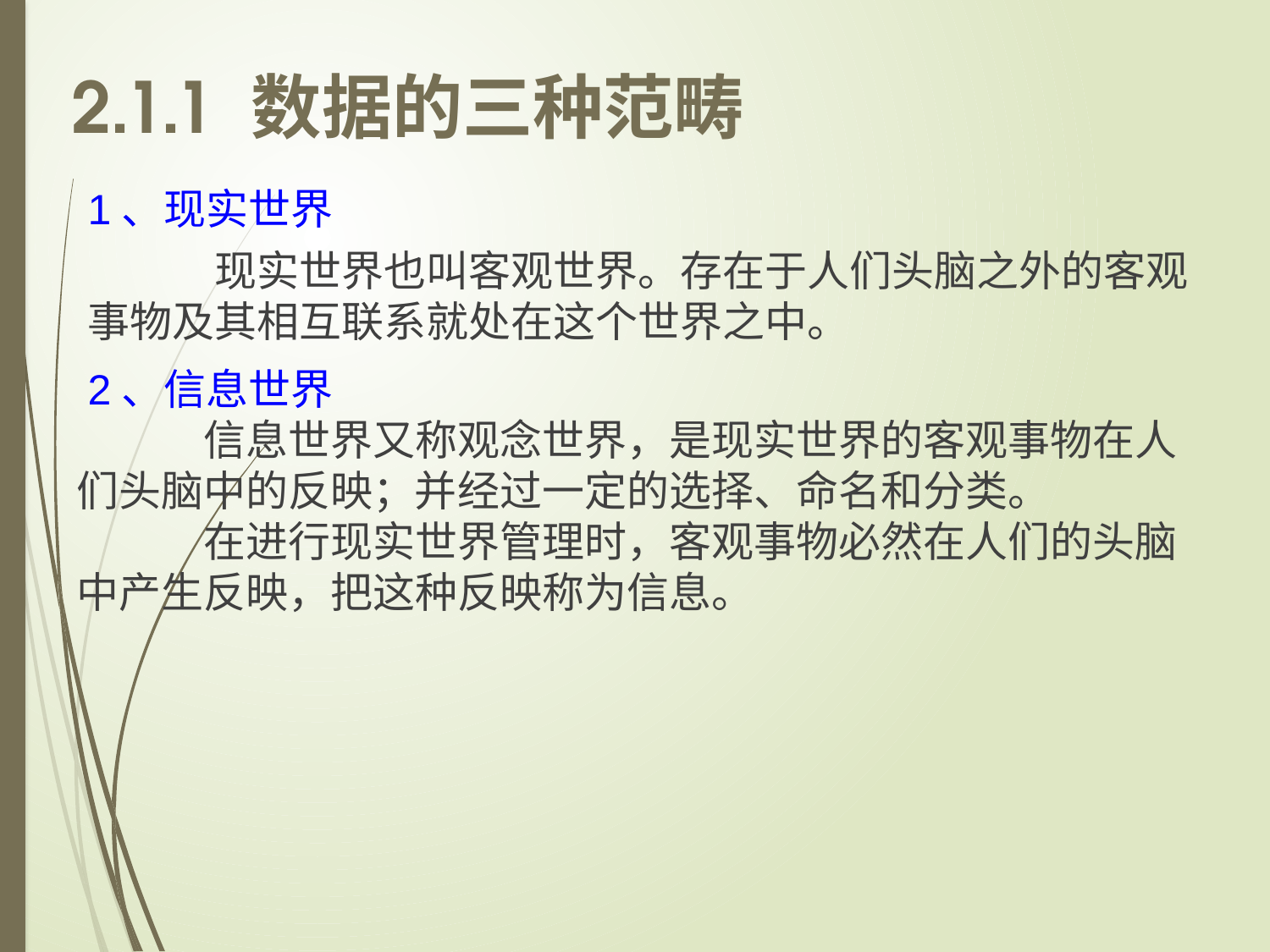

2.1.1 数据的三种范畴
1、现实世界
	现实世界也叫客观世界。存在于人们头脑之外的客观事物及其相互联系就处在这个世界之中。
2、信息世界
	信息世界又称观念世界，是现实世界的客观事物在人们头脑中的反映；并经过一定的选择、命名和分类。
	在进行现实世界管理时，客观事物必然在人们的头脑中产生反映，把这种反映称为信息。